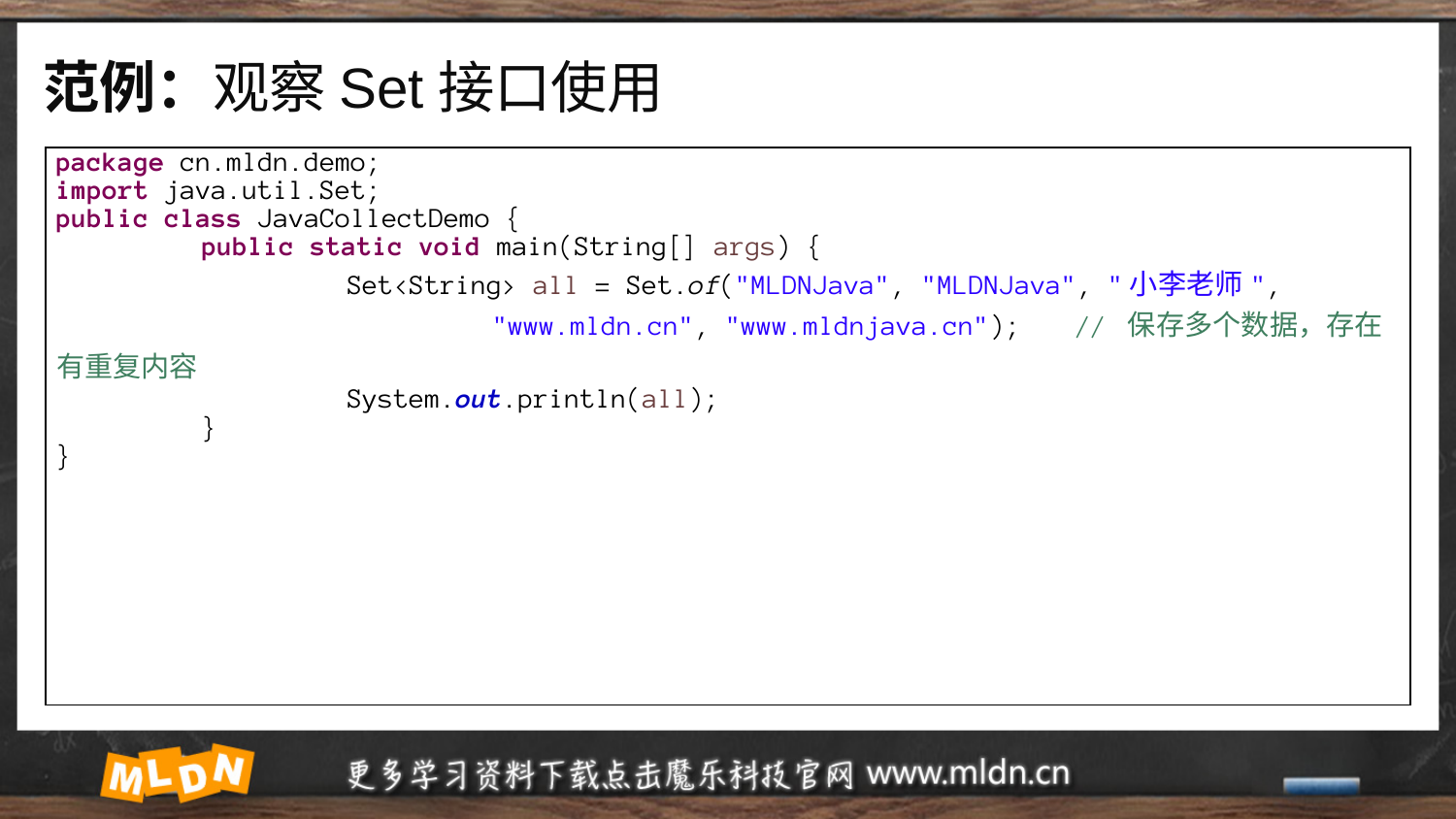

# 范例：观察Set接口使用
| package cn.mldn.demo; import java.util.Set; public class JavaCollectDemo { public static void main(String[] args) { Set<String> all = Set.of("MLDNJava", "MLDNJava", "小李老师", "www.mldn.cn", "www.mldnjava.cn"); // 保存多个数据，存在有重复内容 System.out.println(all); } } |
| --- |